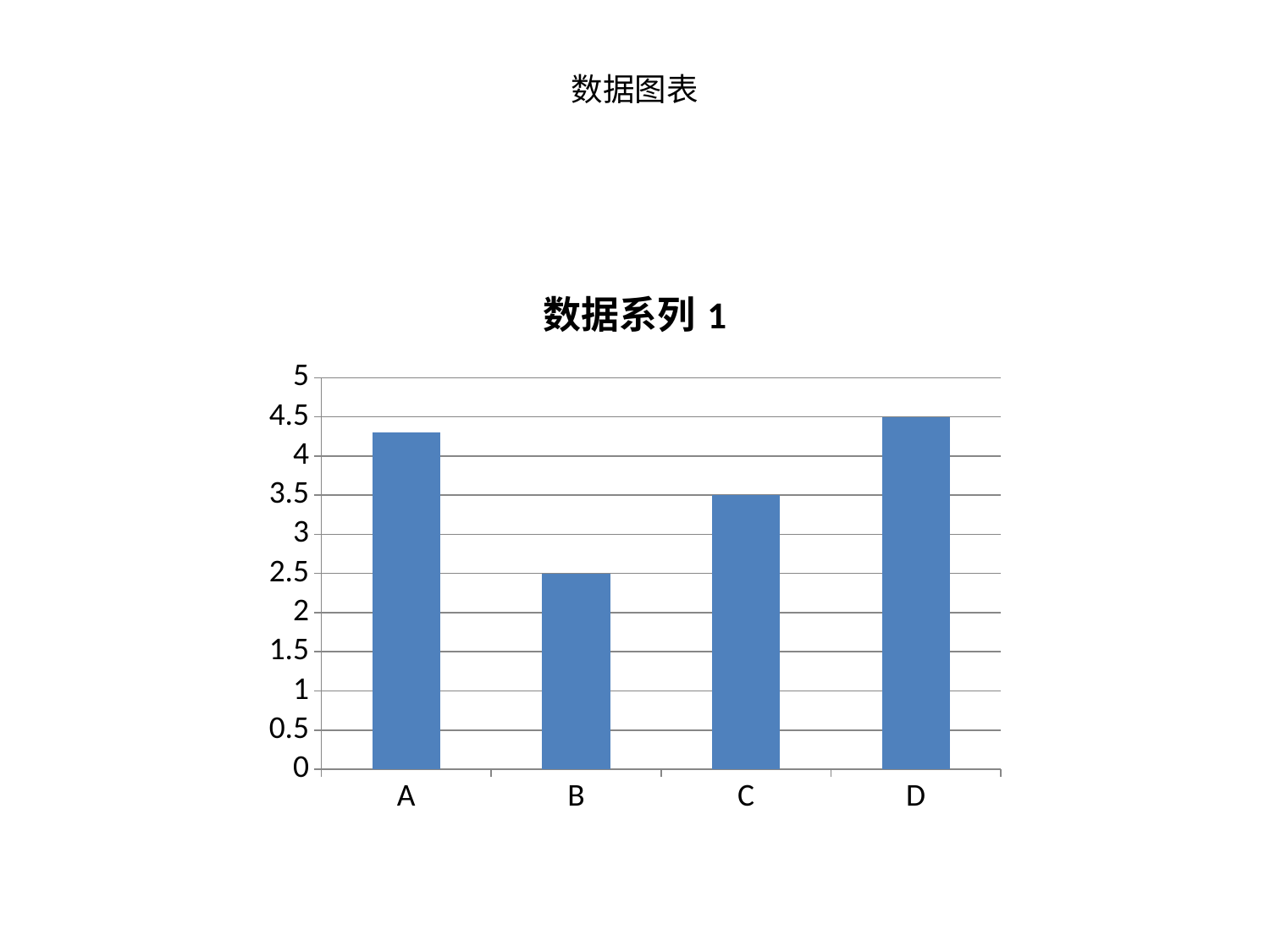

数据图表

### Chart

| Category | 数据系列1 |
|---|---|
| A | 4.3 |
| B | 2.5 |
| C | 3.5 |
| D | 4.5 |